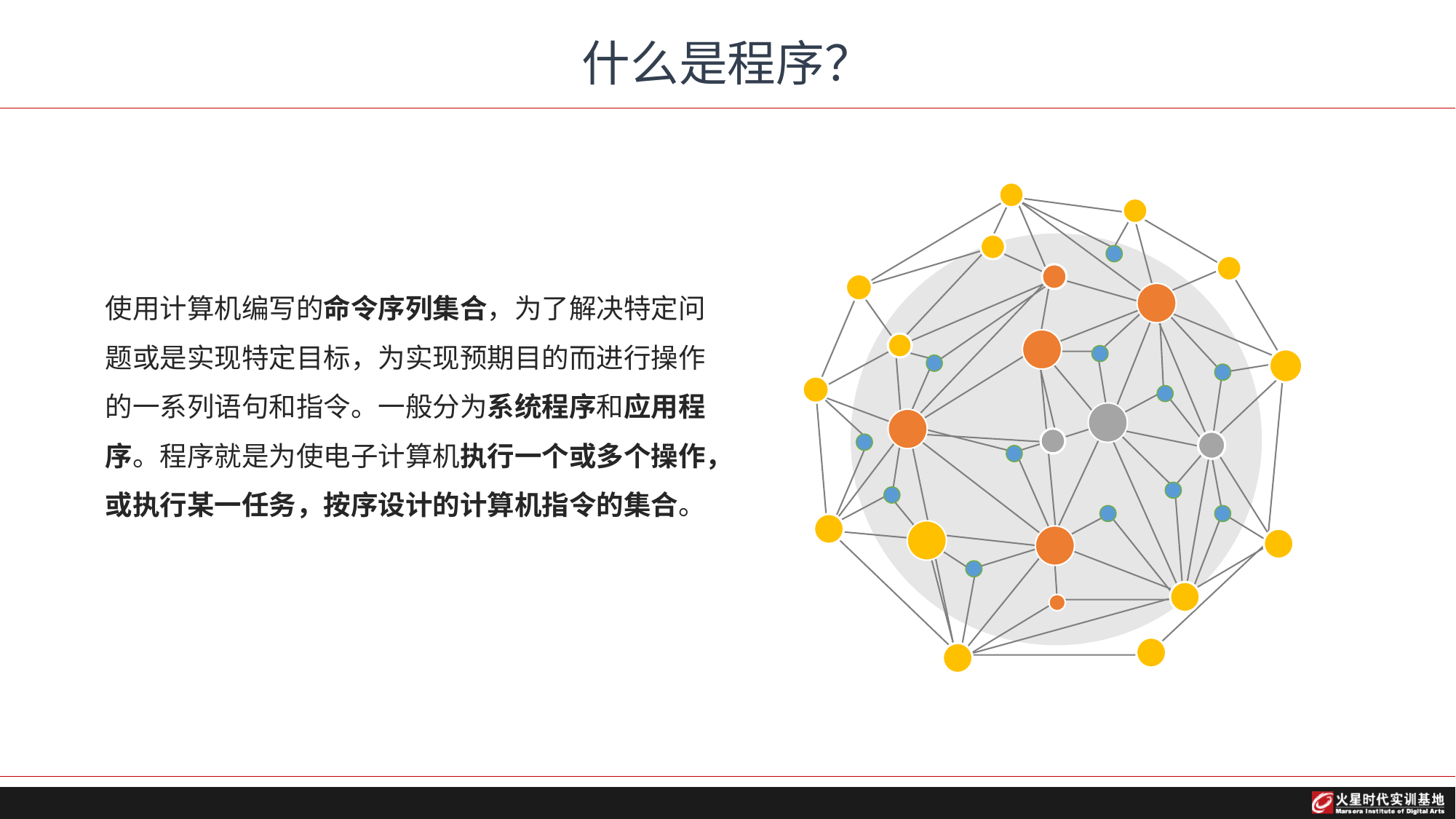

# 什么是程序？

使用计算机编写的命令序列集合，为了解决特定问题或是实现特定目标，为实现预期目的而进行操作的一系列语句和指令。一般分为系统程序和应用程序。程序就是为使电子计算机执行一个或多个操作，或执行某一任务，按序设计的计算机指令的集合。